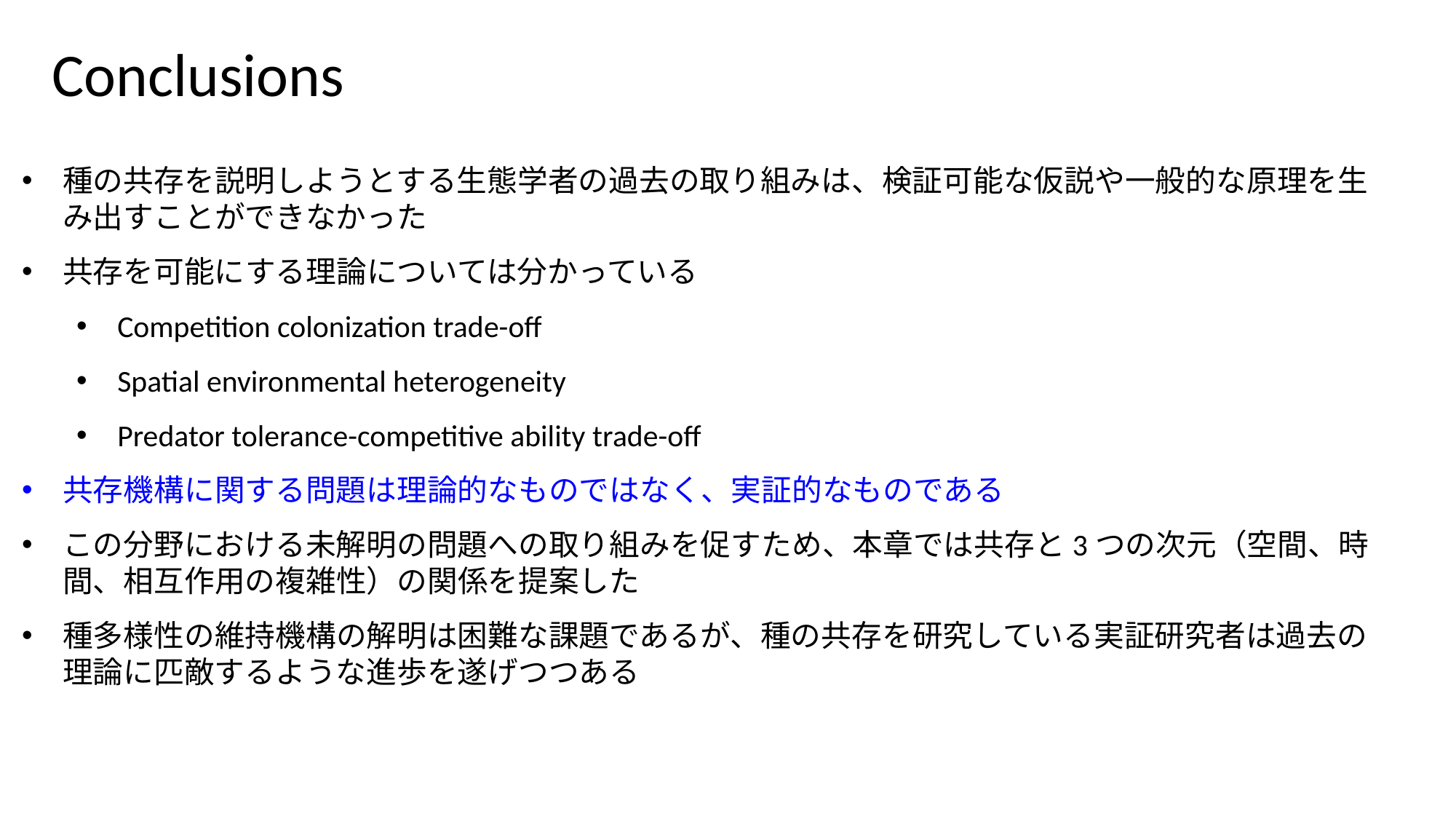

Conclusions
種の共存を説明しようとする生態学者の過去の取り組みは、検証可能な仮説や一般的な原理を生み出すことができなかった
共存を可能にする理論については分かっている
Competition colonization trade-off
Spatial environmental heterogeneity
Predator tolerance-competitive ability trade-off
共存機構に関する問題は理論的なものではなく、実証的なものである
この分野における未解明の問題への取り組みを促すため、本章では共存と3つの次元（空間、時間、相互作用の複雑性）の関係を提案した
種多様性の維持機構の解明は困難な課題であるが、種の共存を研究している実証研究者は過去の理論に匹敵するような進歩を遂げつつある